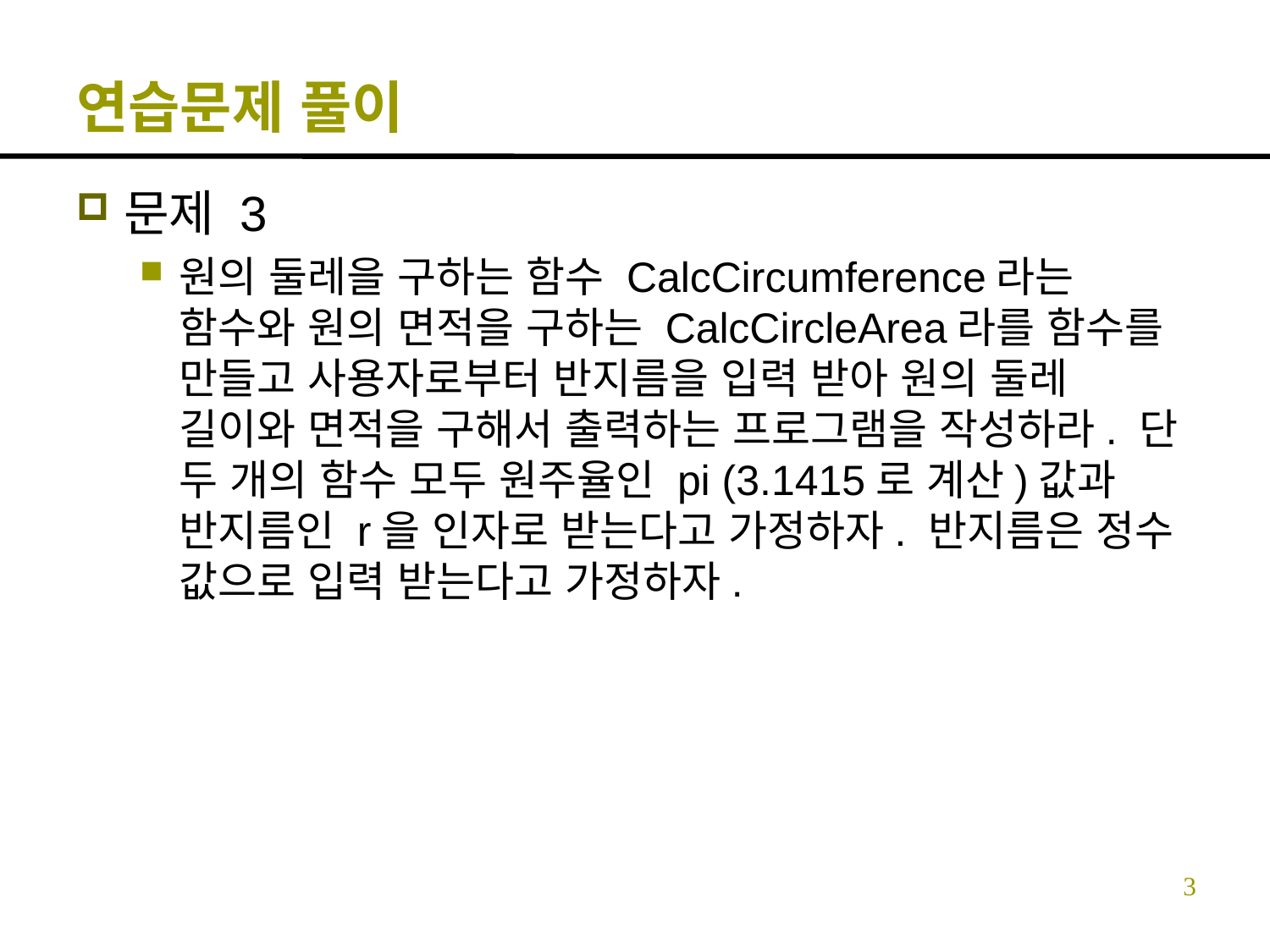

# 연습문제 풀이
문제 3
원의 둘레을 구하는 함수 CalcCircumference라는 함수와 원의 면적을 구하는 CalcCircleArea라를 함수를 만들고 사용자로부터 반지름을 입력 받아 원의 둘레 길이와 면적을 구해서 출력하는 프로그램을 작성하라. 단 두 개의 함수 모두 원주율인 pi (3.1415로 계산)값과 반지름인 r을 인자로 받는다고 가정하자. 반지름은 정수 값으로 입력 받는다고 가정하자.